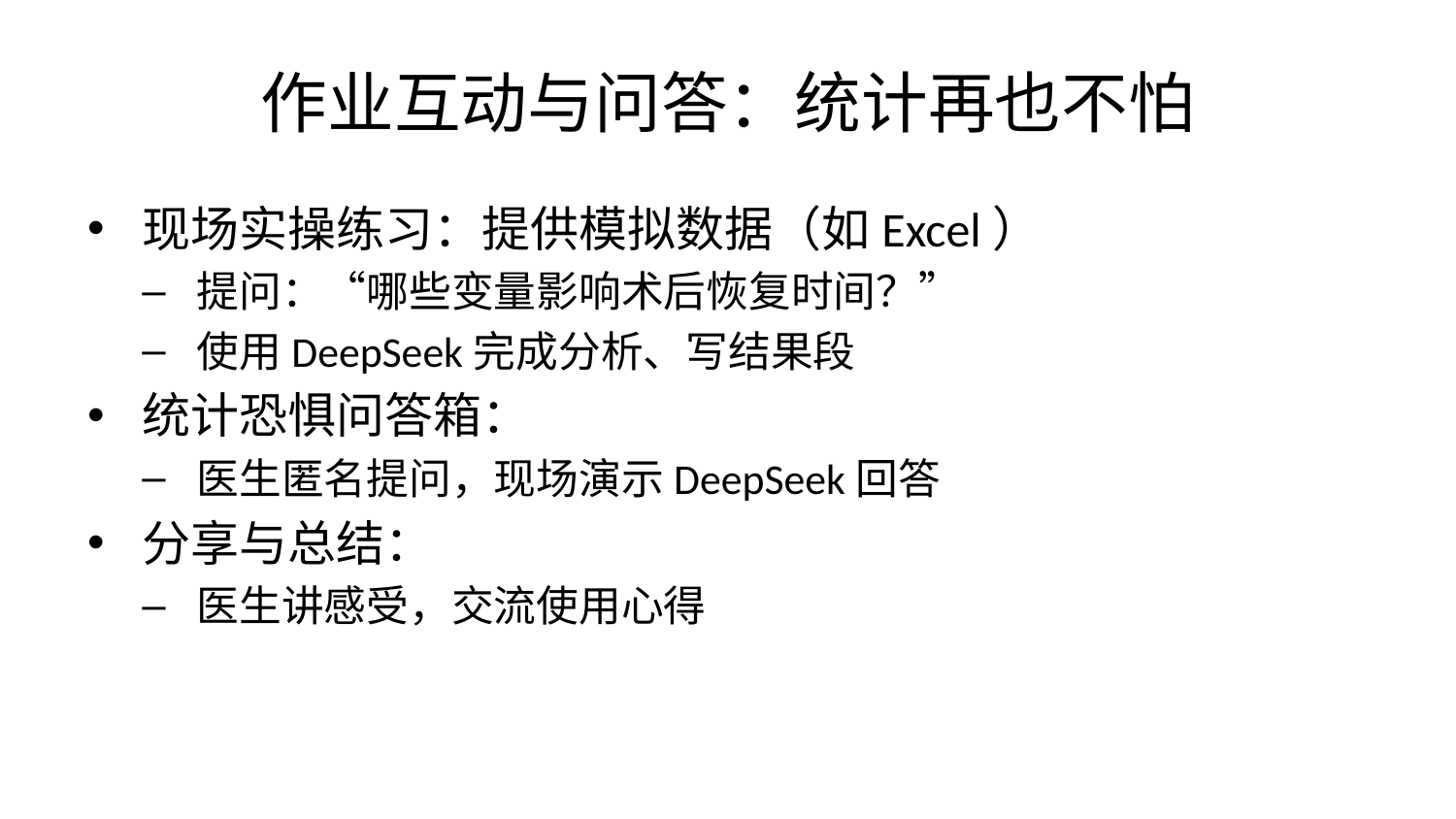

# 作业互动与问答：统计再也不怕
现场实操练习：提供模拟数据（如Excel）
提问：“哪些变量影响术后恢复时间？”
使用DeepSeek完成分析、写结果段
统计恐惧问答箱：
医生匿名提问，现场演示DeepSeek回答
分享与总结：
医生讲感受，交流使用心得